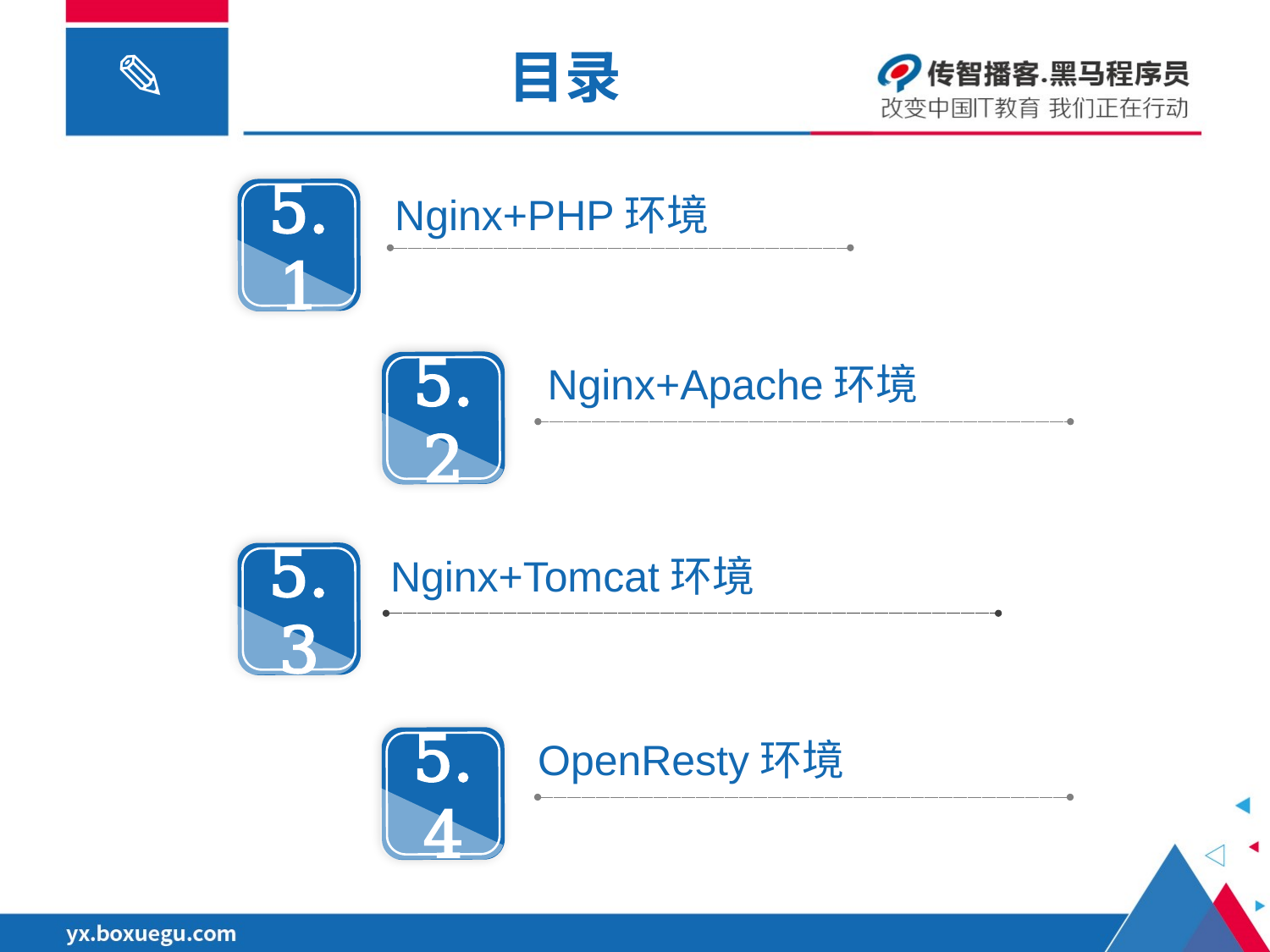

# 目录
5.1

Nginx+PHP环境
5.2

Nginx+Apache环境
5.3

Nginx+Tomcat环境
5.4

OpenResty环境